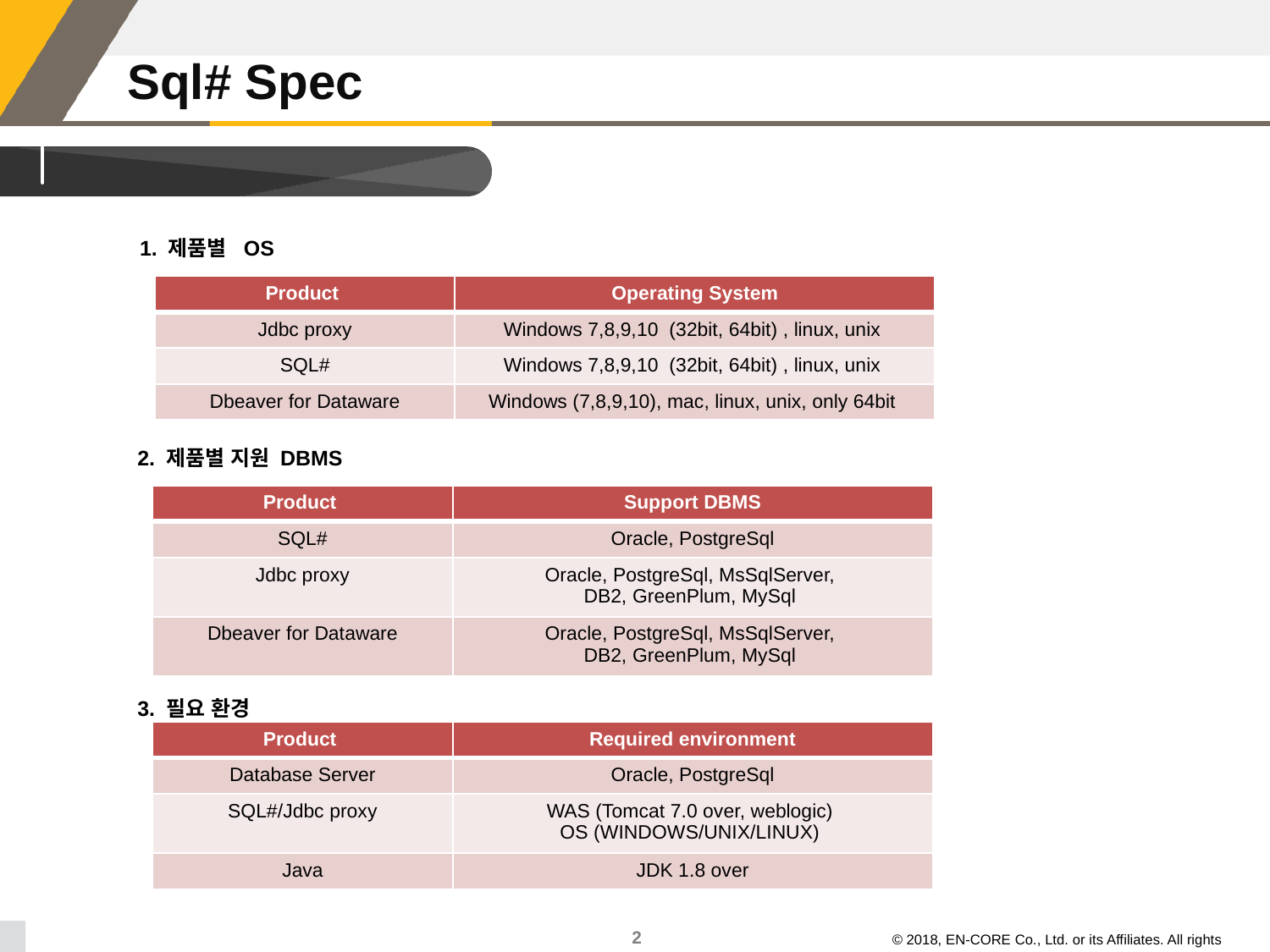

01
Sql# Spec
System Management Info
1. 제품별  OS

| Product | Operating System |
| --- | --- |
| Jdbc proxy | Windows 7,8,9,10 (32bit, 64bit) , linux, unix |
| SQL# | Windows 7,8,9,10 (32bit, 64bit) , linux, unix |
| Dbeaver for Dataware | Windows (7,8,9,10), mac, linux, unix, only 64bit |
2. 제품별 지원 DBMS

| Product | Support DBMS |
| --- | --- |
| SQL# | Oracle, PostgreSql |
| Jdbc proxy | Oracle, PostgreSql, MsSqlServer, DB2, GreenPlum, MySql |
| Dbeaver for Dataware | Oracle, PostgreSql, MsSqlServer, DB2, GreenPlum, MySql |
3. 필요 환경
| Product | Required environment |
| --- | --- |
| Database Server | Oracle, PostgreSql |
| SQL#/Jdbc proxy | WAS (Tomcat 7.0 over, weblogic) OS (WINDOWS/UNIX/LINUX) |
| Java | JDK 1.8 over |